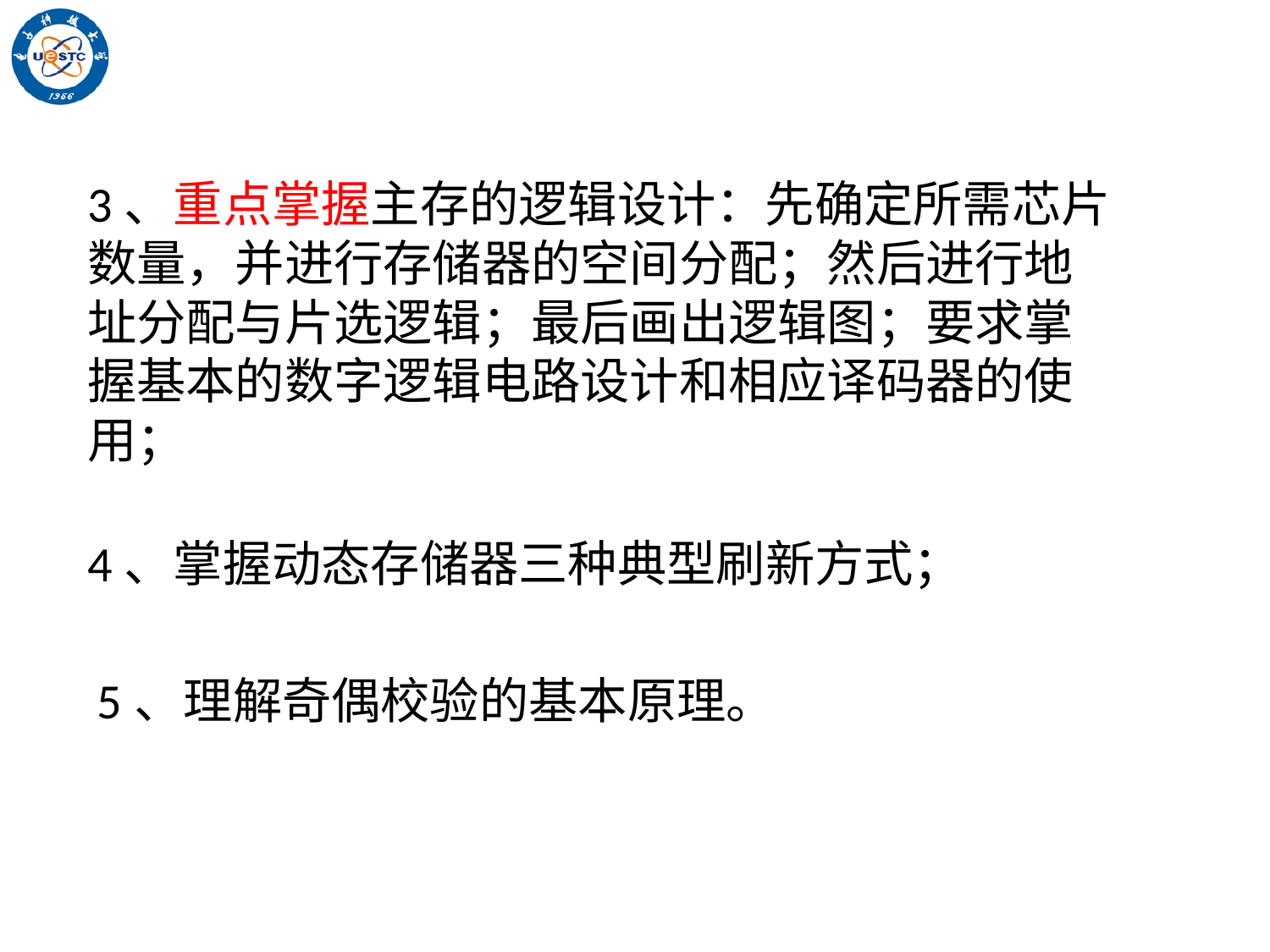

3、重点掌握主存的逻辑设计：先确定所需芯片数量，并进行存储器的空间分配；然后进行地址分配与片选逻辑；最后画出逻辑图；要求掌握基本的数字逻辑电路设计和相应译码器的使用；
4、掌握动态存储器三种典型刷新方式；
5、理解奇偶校验的基本原理。